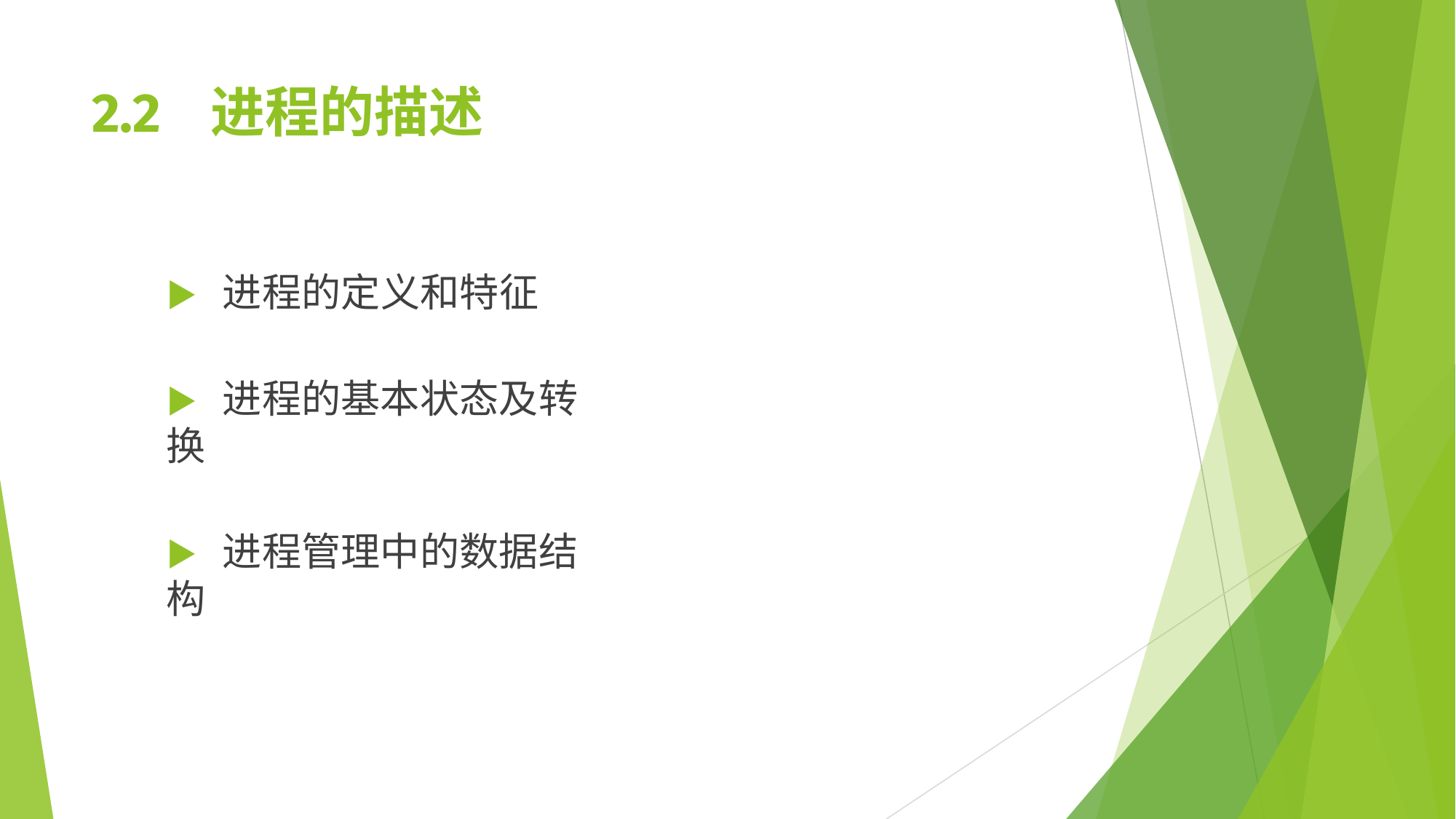

# 2.2	进程的描述
▶	进程的定义和特征

▶	进程的基本状态及转换

▶	进程管理中的数据结构